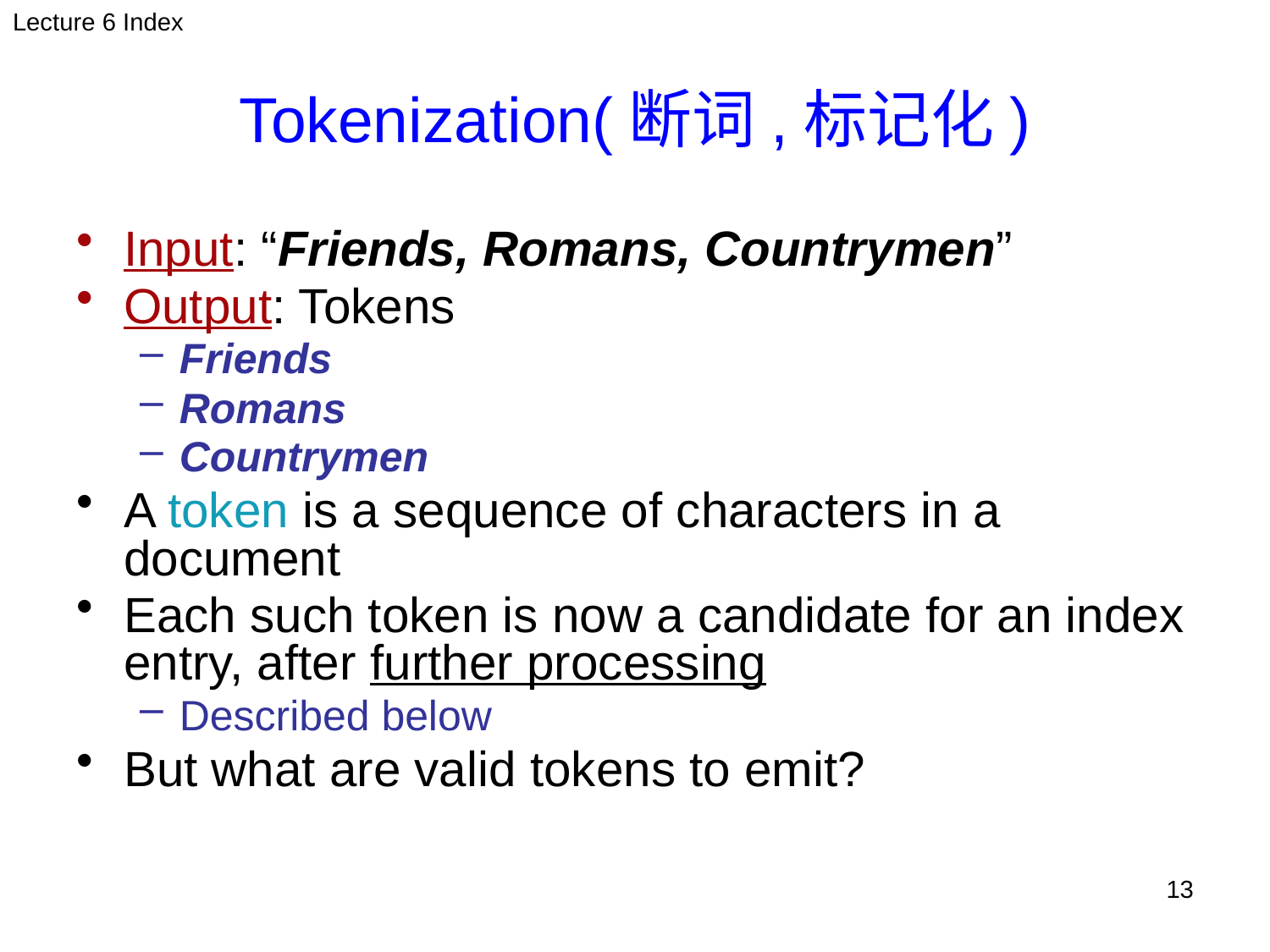

Lecture 6 Index
# Tokenization(断词,标记化)
Input: “Friends, Romans, Countrymen”
Output: Tokens
Friends
Romans
Countrymen
A token is a sequence of characters in a document
Each such token is now a candidate for an index entry, after further processing
Described below
But what are valid tokens to emit?

13